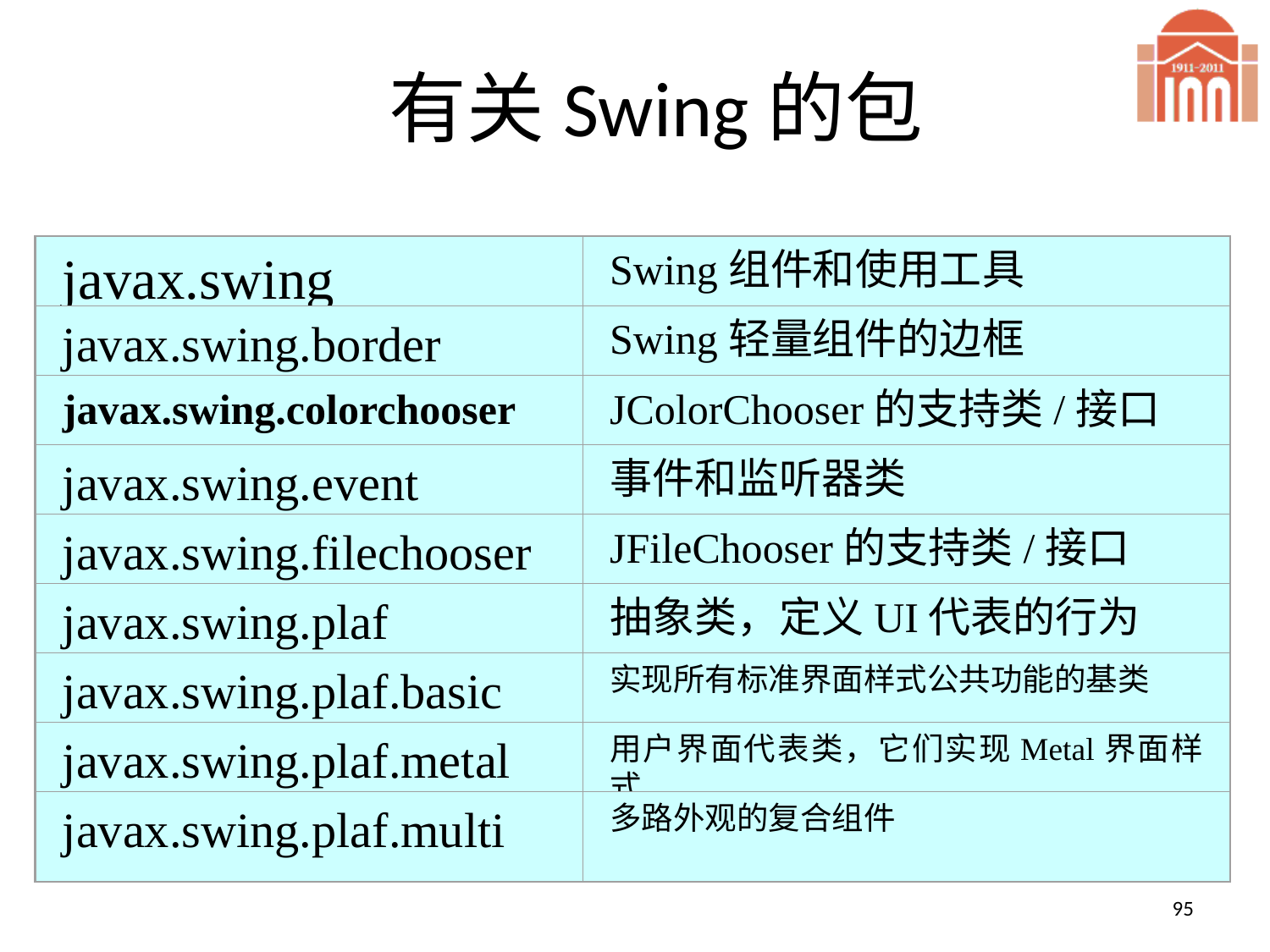

# 有关Swing的包

javax.swing

Swing组件和使用工具

javax.swing.border

Swing轻量组件的边框

javax.swing.colorchooser

JColorChooser的支持类/接口

javax.swing.event

事件和监听器类

javax.swing.filechooser

JFileChooser的支持类/接口

javax.swing.plaf

抽象类，定义UI代表的行为

javax.swing.plaf.basic

实现所有标准界面样式公共功能的基类

javax.swing.plaf.metal

用户界面代表类，它们实现Metal界面样式

javax.swing.plaf.multi

多路外观的复合组件

95